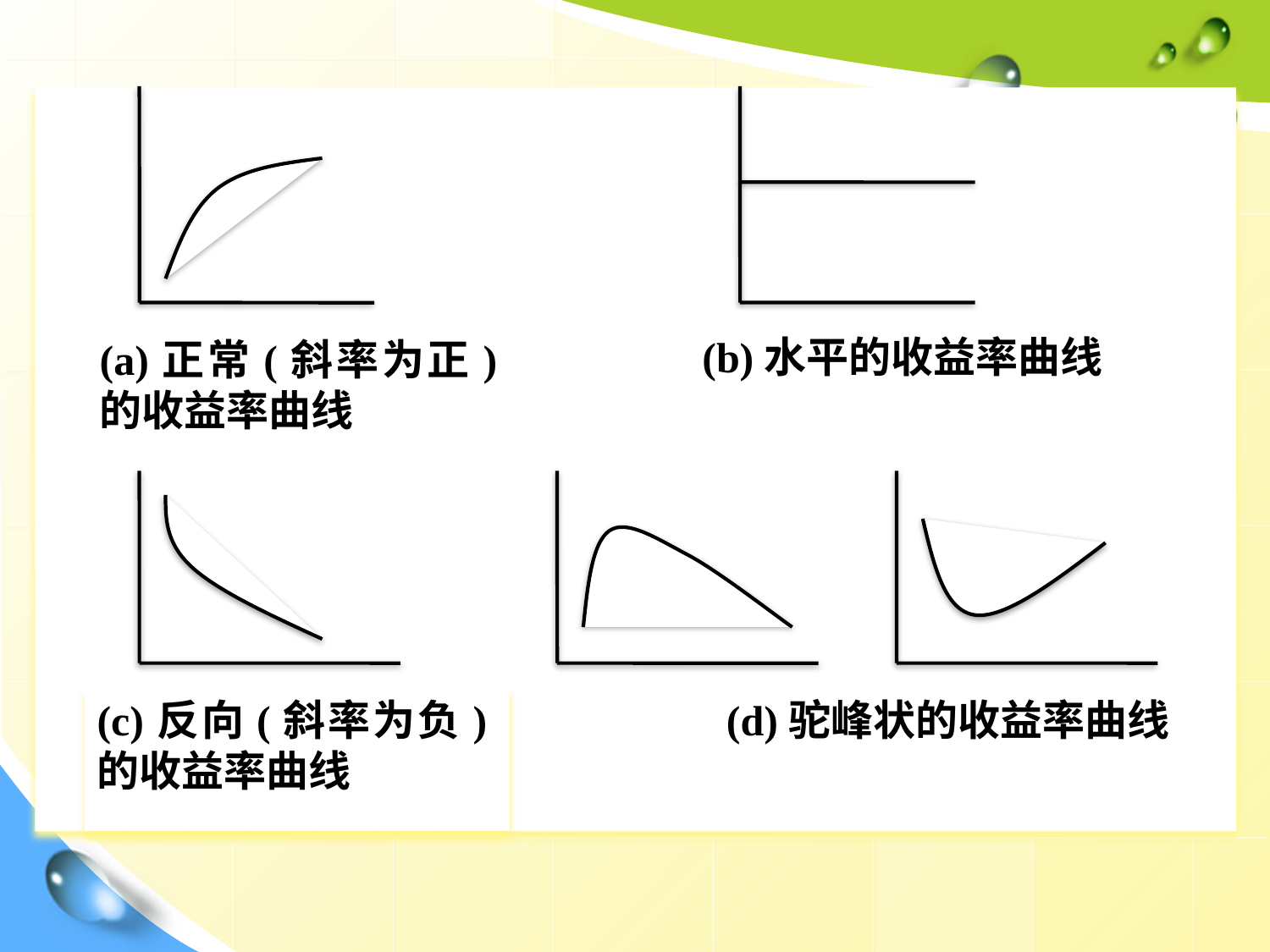

(b)水平的收益率曲线
(a)正常(斜率为正)的收益率曲线

(c)反向(斜率为负)的收益率曲线
(d)驼峰状的收益率曲线